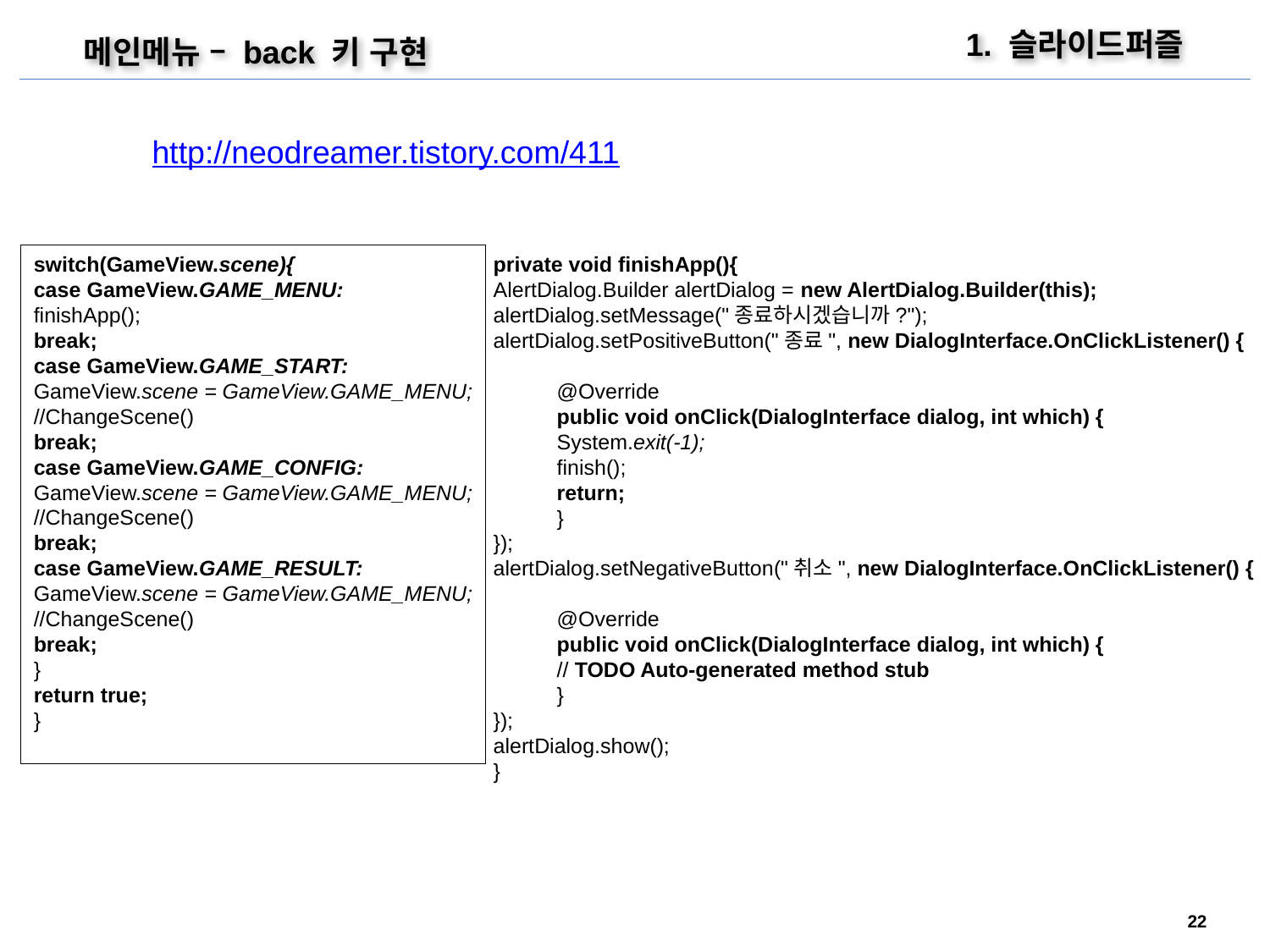

1. 슬라이드퍼즐
메인메뉴 – back 키 구현
http://neodreamer.tistory.com/411
switch(GameView.scene){
case GameView.GAME_MENU:
finishApp();
break;
case GameView.GAME_START:
GameView.scene = GameView.GAME_MENU;
//ChangeScene()
break;
case GameView.GAME_CONFIG:
GameView.scene = GameView.GAME_MENU;
//ChangeScene()
break;
case GameView.GAME_RESULT:
GameView.scene = GameView.GAME_MENU;
//ChangeScene()
break;
}
return true;
}

private void finishApp(){
AlertDialog.Builder alertDialog = new AlertDialog.Builder(this);
alertDialog.setMessage("종료하시겠습니까?");
alertDialog.setPositiveButton("종료", new DialogInterface.OnClickListener() {

@Override
public void onClick(DialogInterface dialog, int which) {
System.exit(-1);
finish();
return;
}
});
alertDialog.setNegativeButton("취소", new DialogInterface.OnClickListener() {

@Override
public void onClick(DialogInterface dialog, int which) {
// TODO Auto-generated method stub
}
});
alertDialog.show();
}